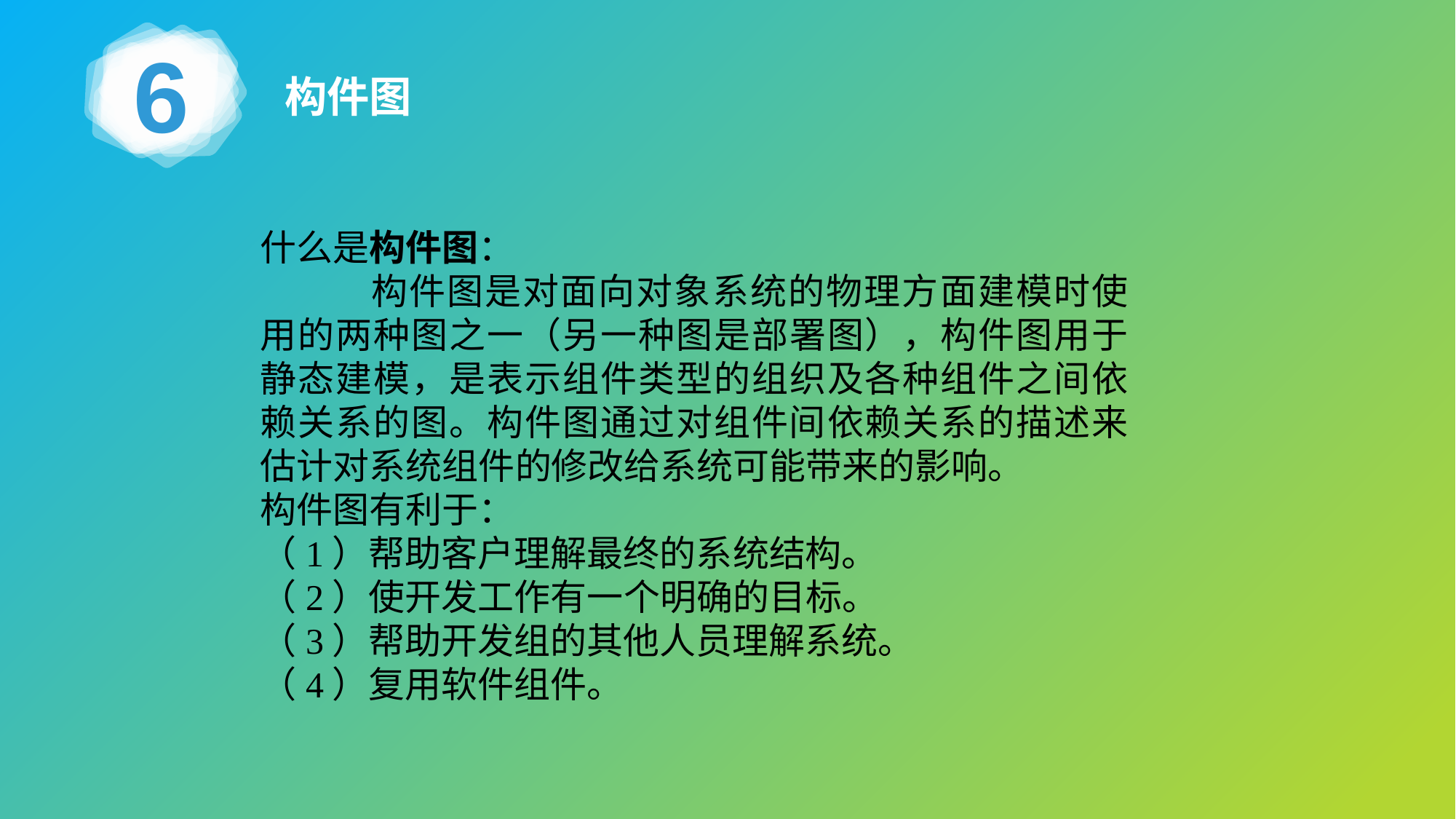

6

构件图
什么是构件图：
	构件图是对面向对象系统的物理方面建模时使用的两种图之一（另一种图是部署图），构件图用于静态建模，是表示组件类型的组织及各种组件之间依赖关系的图。构件图通过对组件间依赖关系的描述来估计对系统组件的修改给系统可能带来的影响。
构件图有利于：
（1）帮助客户理解最终的系统结构。
（2）使开发工作有一个明确的目标。
（3）帮助开发组的其他人员理解系统。
（4）复用软件组件。